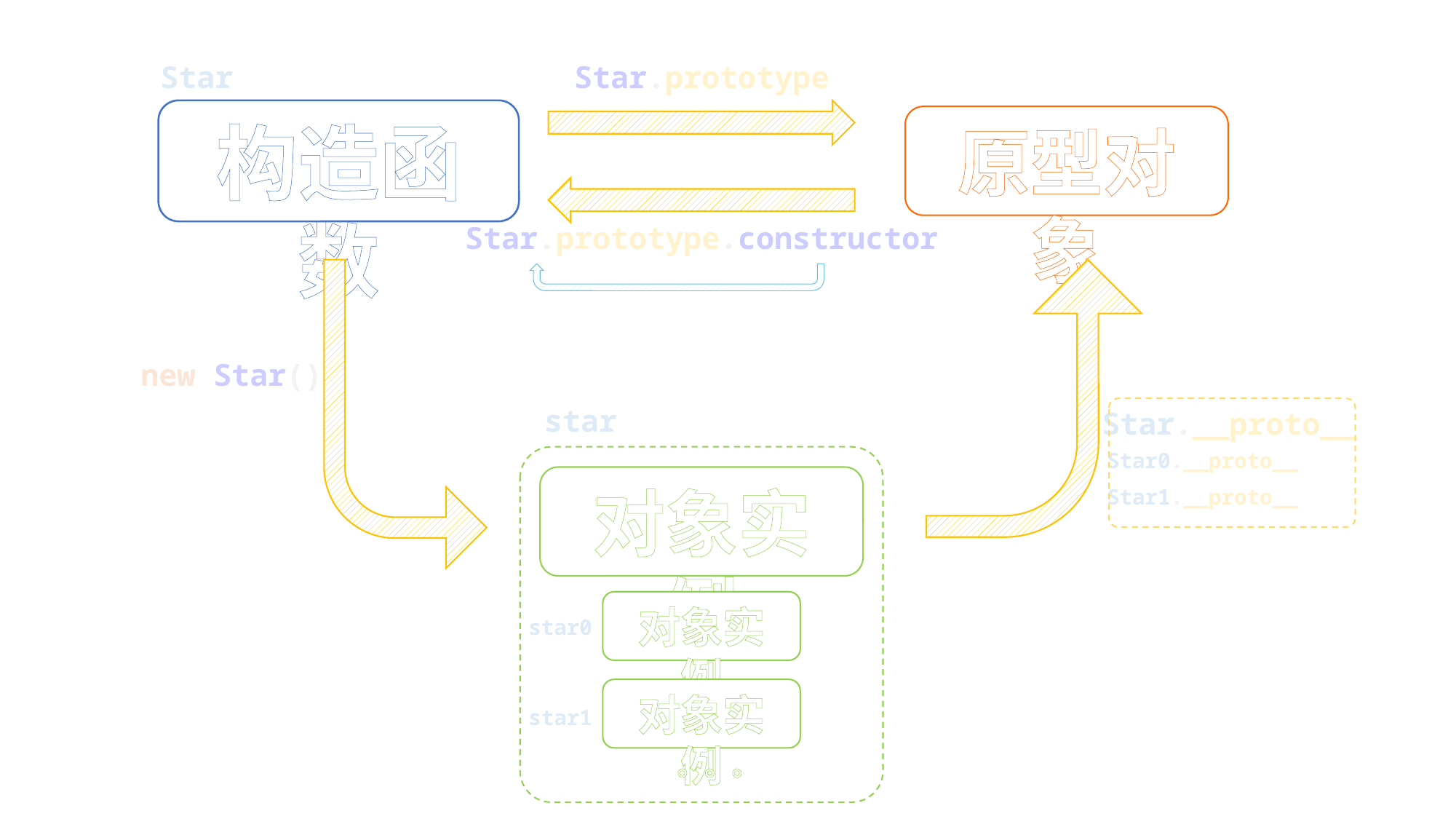

Star
Star.prototype
构造函数

原型对象

Star.prototype.constructor

new Star()
star

Star.__proto__
Star0.__proto__

对象实例
Star1.__proto__
对象实例
star0
对象实例
star1
。。。